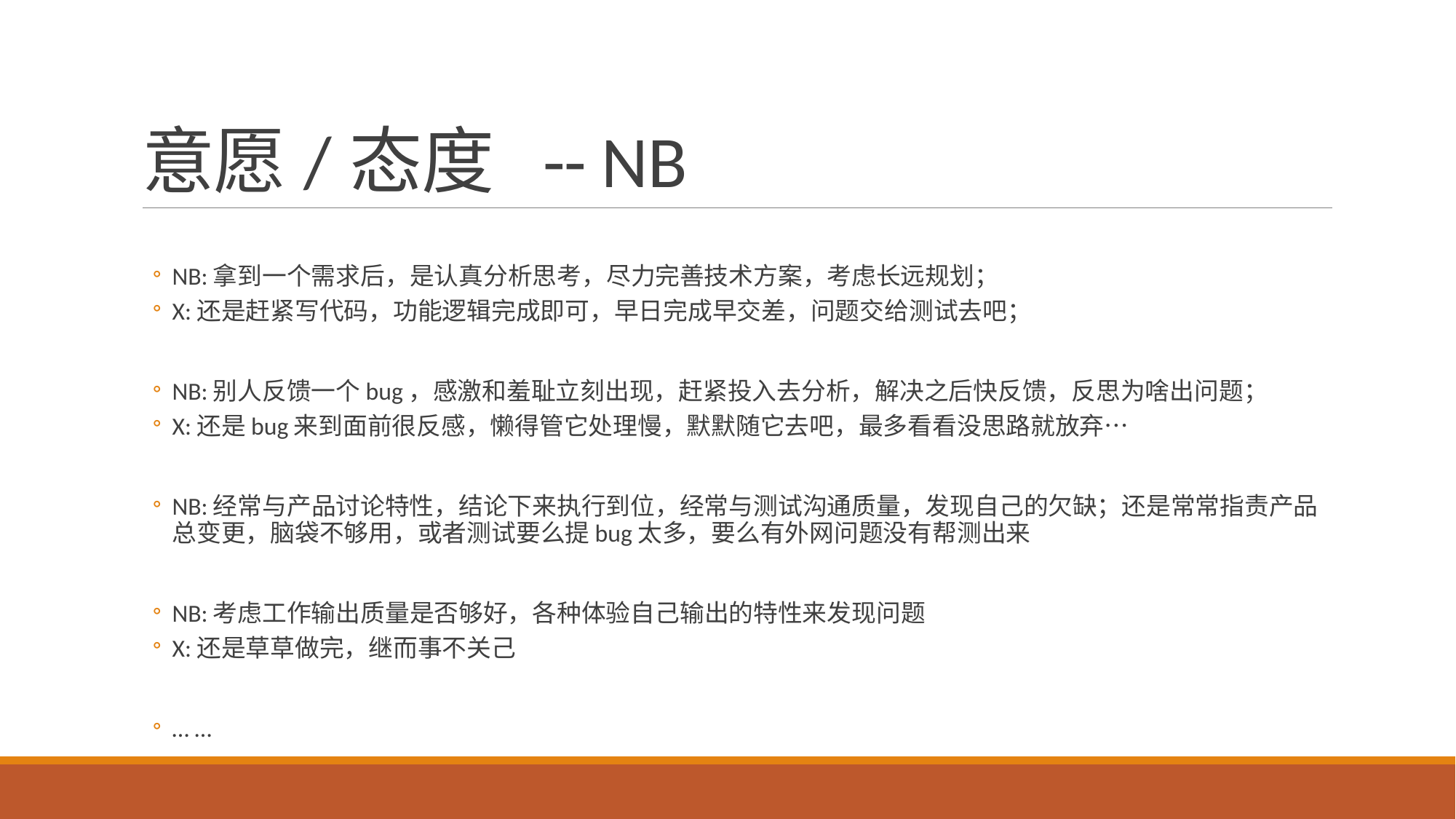

# 意愿/态度  -- NB

NB:拿到一个需求后，是认真分析思考，尽力完善技术方案，考虑长远规划；
X:还是赶紧写代码，功能逻辑完成即可，早日完成早交差，问题交给测试去吧；

NB:别人反馈一个bug，感激和羞耻立刻出现，赶紧投入去分析，解决之后快反馈，反思为啥出问题；
X:还是bug来到面前很反感，懒得管它处理慢，默默随它去吧，最多看看没思路就放弃…

NB:经常与产品讨论特性，结论下来执行到位，经常与测试沟通质量，发现自己的欠缺；还是常常指责产品总变更，脑袋不够用，或者测试要么提bug太多，要么有外网问题没有帮测出来

NB:考虑工作输出质量是否够好，各种体验自己输出的特性来发现问题
X:还是草草做完，继而事不关己

… …